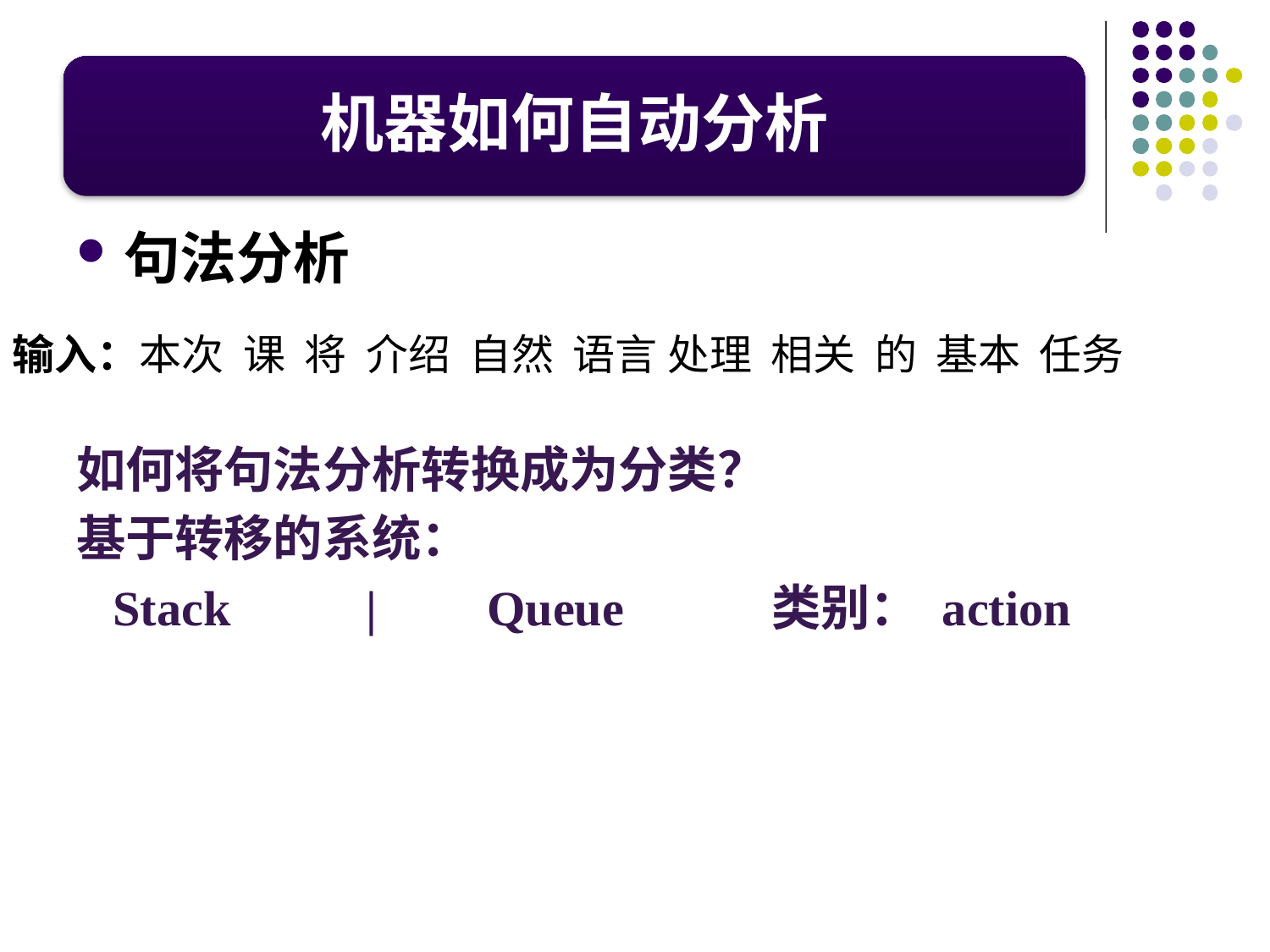

机器如何自动分析
句法分析

如何将句法分析转换成为分类？
基于转移的系统：
   Stack           |         Queue           类别： action
输入：本次  课  将  介绍  自然  语言 处理  相关  的  基本  任务